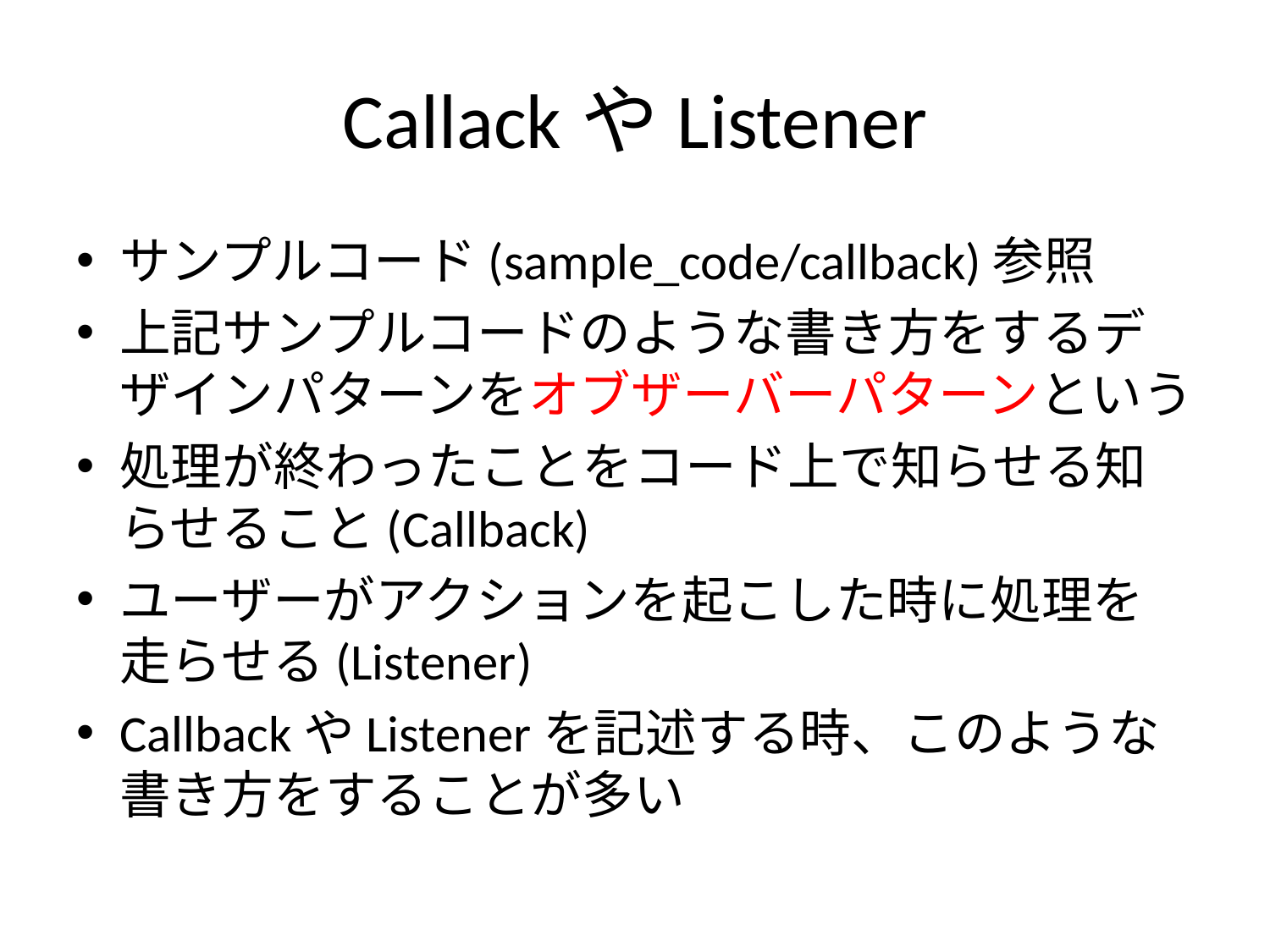

# CallackやListener
サンプルコード(sample_code/callback)参照
上記サンプルコードのような書き方をするデザインパターンをオブザーバーパターンという
処理が終わったことをコード上で知らせる知らせること(Callback)
ユーザーがアクションを起こした時に処理を走らせる(Listener)
CallbackやListenerを記述する時、このような書き方をすることが多い